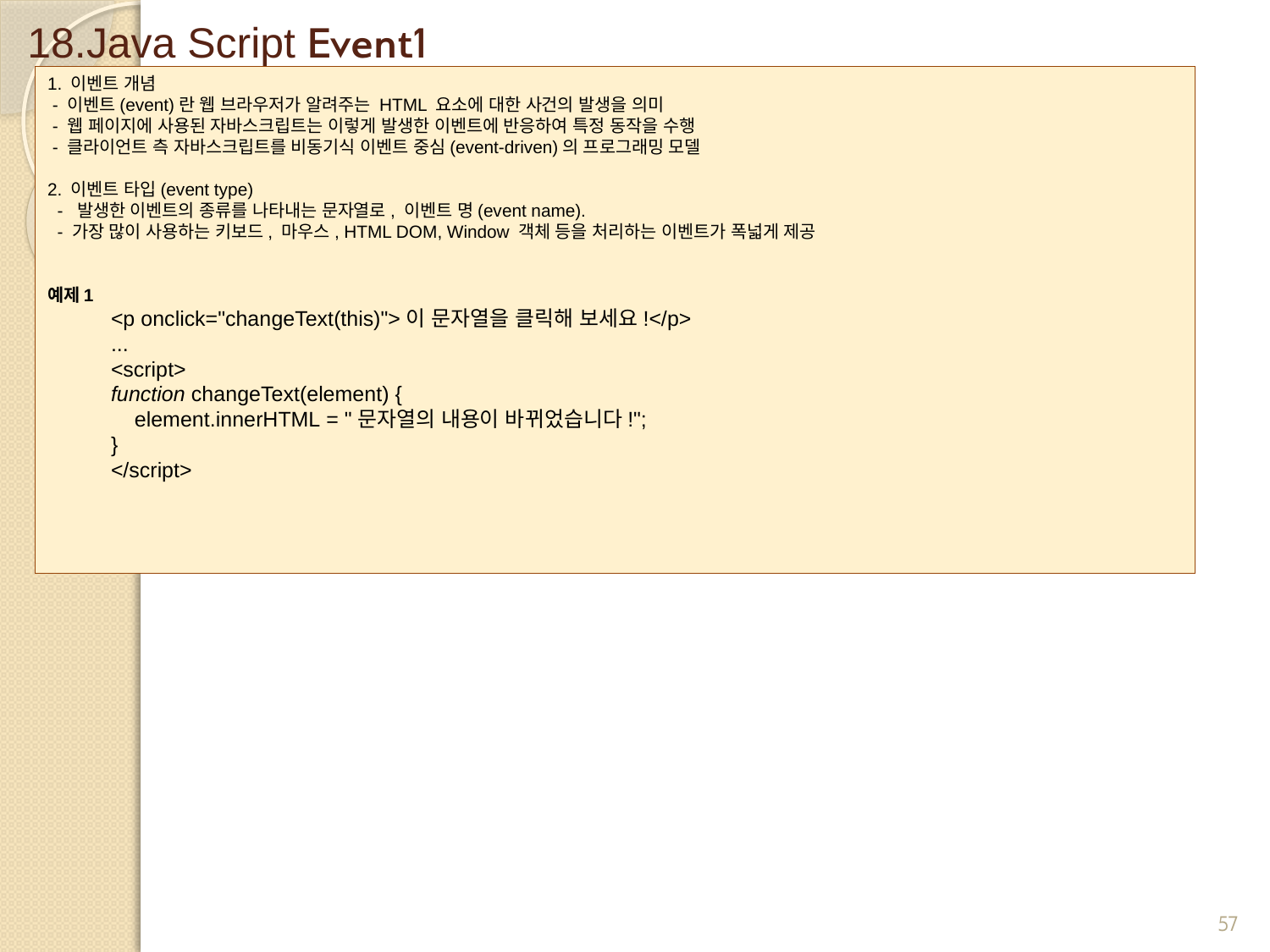

# 18.Java Script Event1
1. 이벤트 개념
 - 이벤트(event)란 웹 브라우저가 알려주는 HTML 요소에 대한 사건의 발생을 의미
 - 웹 페이지에 사용된 자바스크립트는 이렇게 발생한 이벤트에 반응하여 특정 동작을 수행
 - 클라이언트 측 자바스크립트를 비동기식 이벤트 중심(event-driven)의 프로그래밍 모델

2. 이벤트 타입(event type)
  -  발생한 이벤트의 종류를 나타내는 문자열로, 이벤트 명(event name).
  - 가장 많이 사용하는 키보드, 마우스, HTML DOM, Window 객체 등을 처리하는 이벤트가 폭넓게 제공

예제1
<p onclick="changeText(this)">이 문자열을 클릭해 보세요!</p>
...
<script>
function changeText(element) {
    element.innerHTML = "문자열의 내용이 바뀌었습니다!";
}
</script>

57